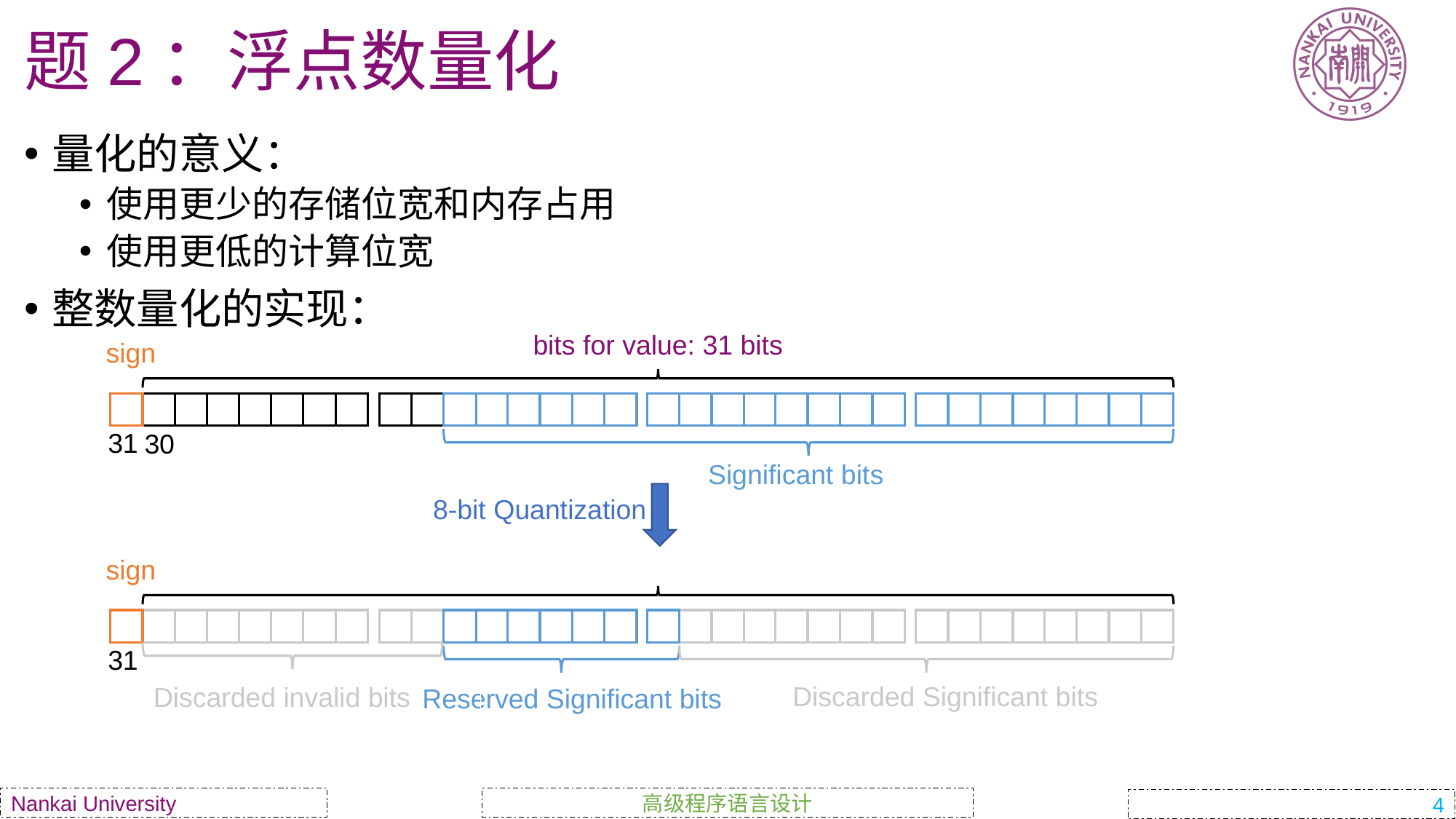

# 题2：浮点数量化

量化的意义：
使用更少的存储位宽和内存占用
使用更低的计算位宽
整数量化的实现：
bits for value: 31 bits
sign

31
30
Significant bits

8-bit Quantization

sign

31
Discarded Significant bits
Discarded invalid bits
Reserved Significant bits
高级程序语言设计
Nankai University
4